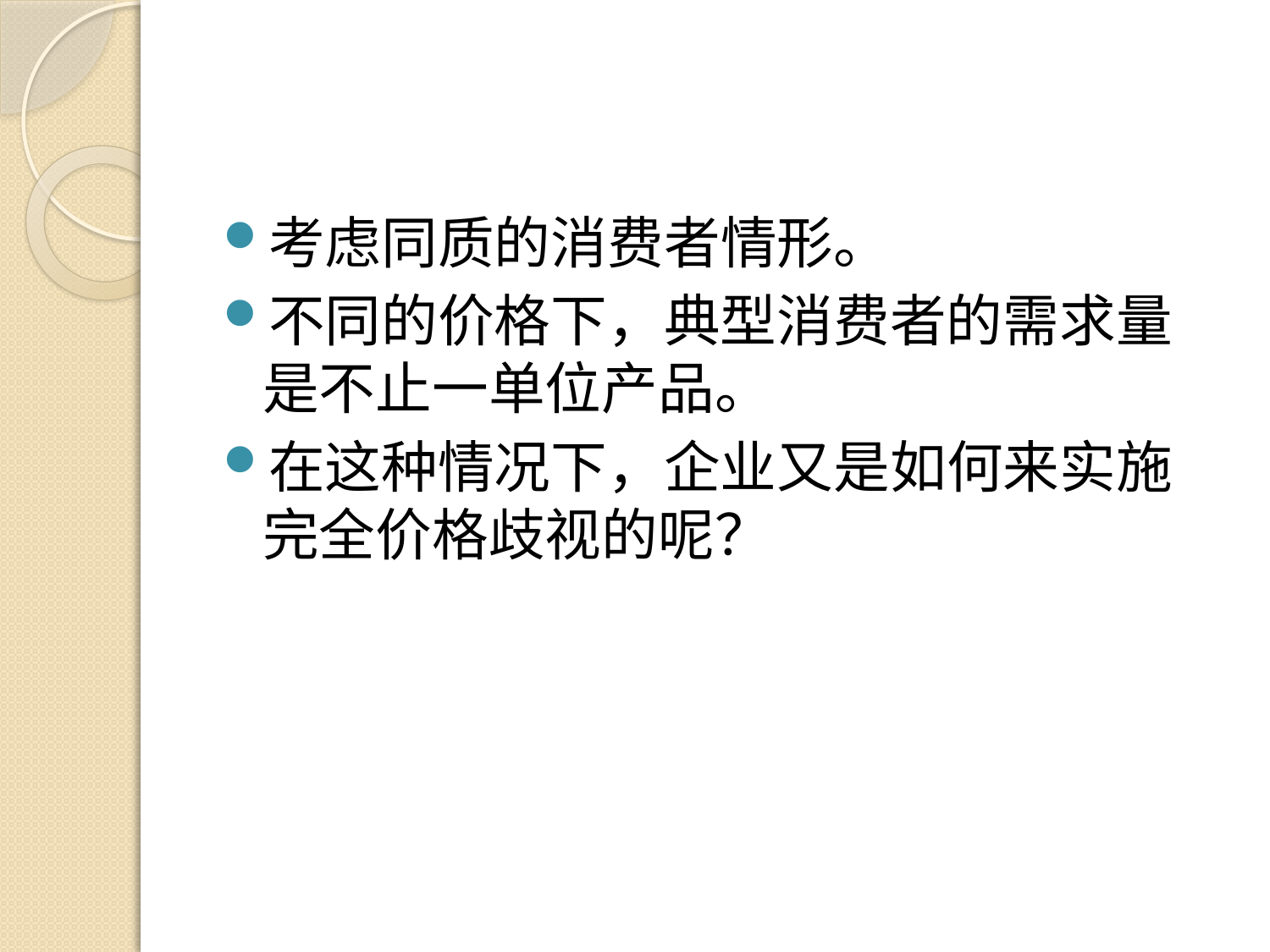

#
考虑同质的消费者情形。
不同的价格下，典型消费者的需求量是不止一单位产品。
在这种情况下，企业又是如何来实施完全价格歧视的呢？